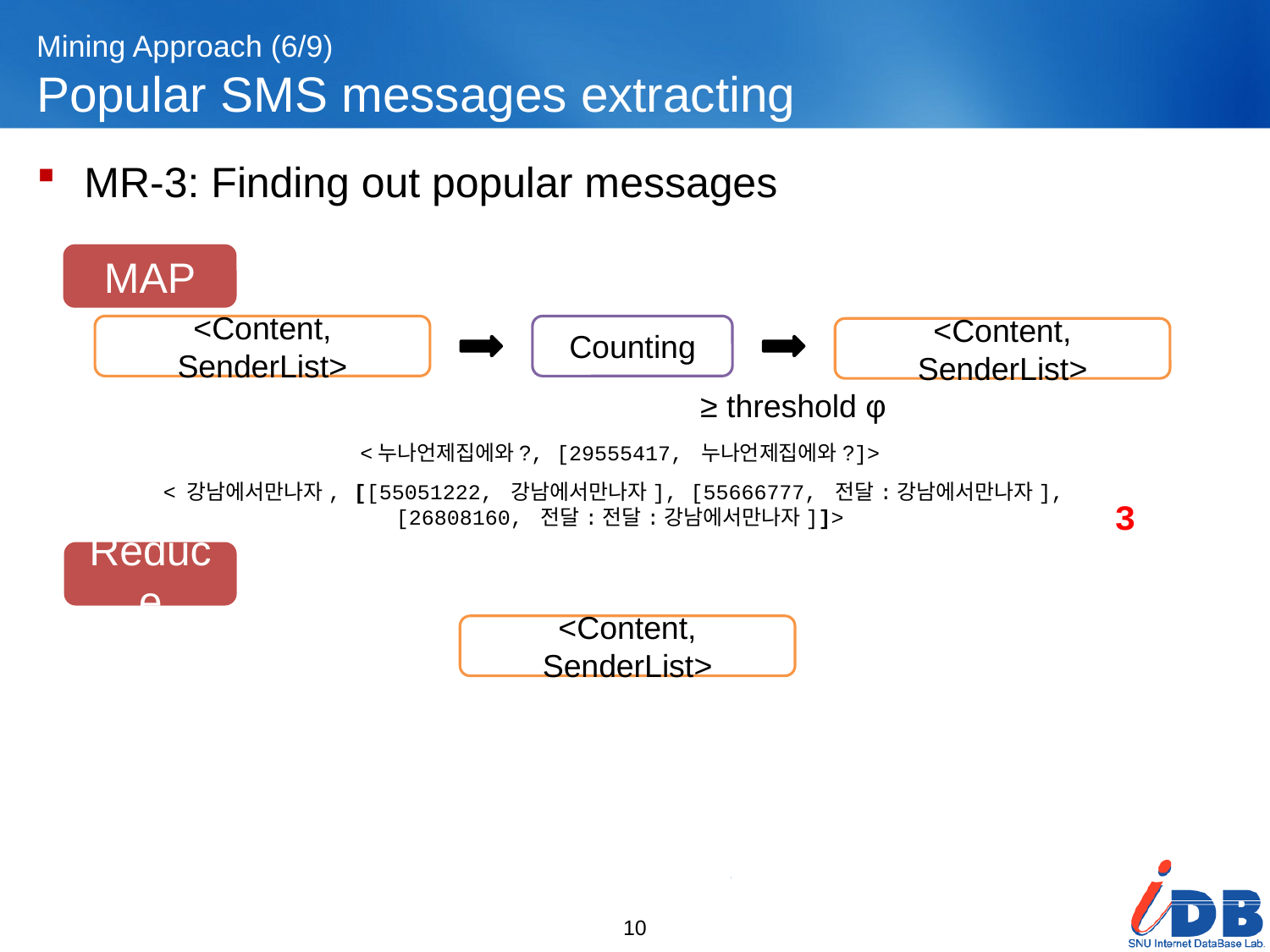

# Mining Approach (6/9) Popular SMS messages extracting
MR-3: Finding out popular messages
MAP
<Content, SenderList>
Counting
<Content, SenderList>

≥ threshold φ
<누나언제집에와?, [29555417, 누나언제집에와?]>
< 강남에서만나자, [[55051222, 강남에서만나자], [55666777, 전달:강남에서만나자],
[26808160, 전달:전달:강남에서만나자]]>
3
Reduce
<Content, SenderList>
10